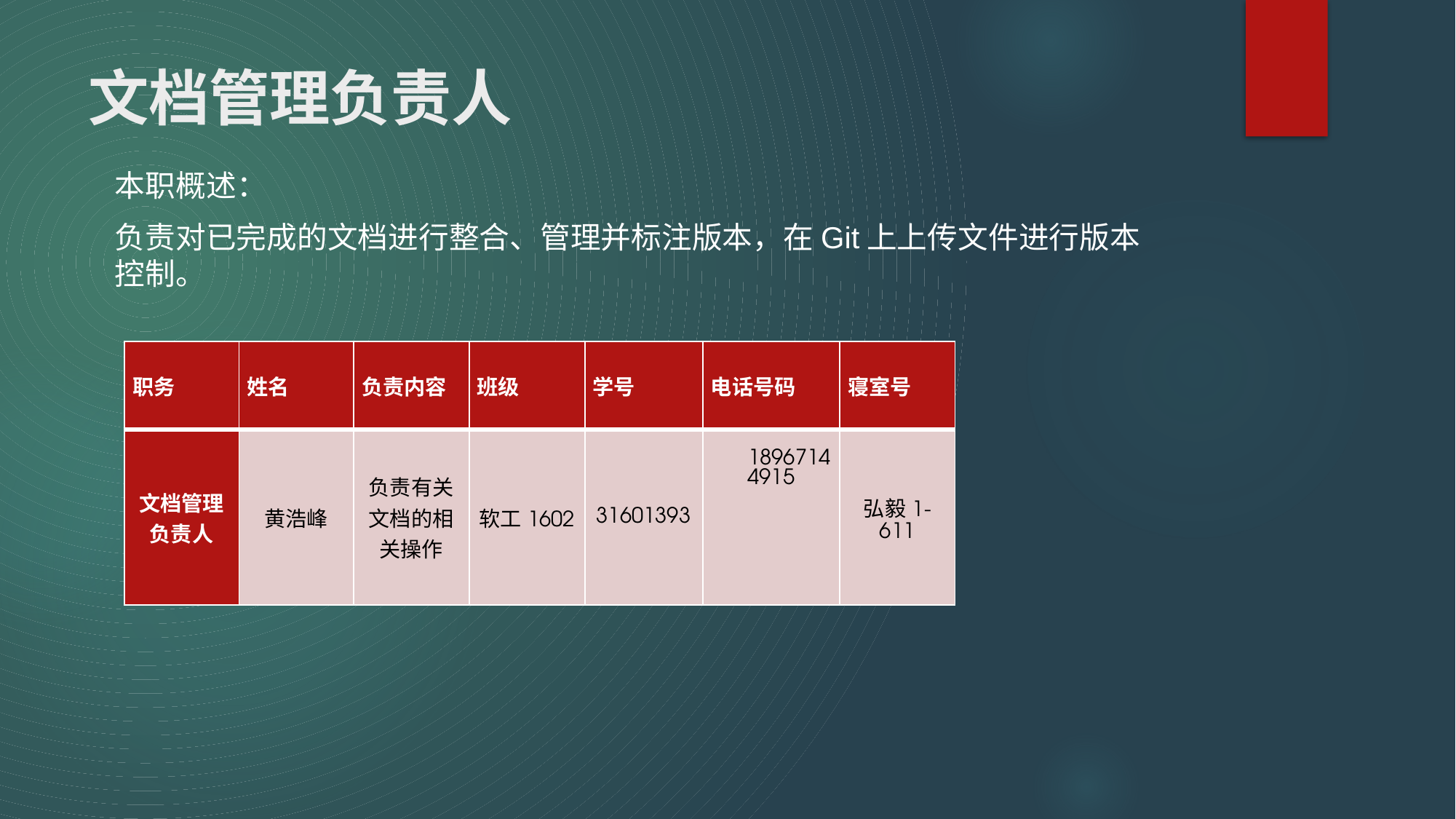

# 文档管理负责人
本职概述：
负责对已完成的文档进行整合、管理并标注版本，在Git上上传文件进行版本控制。
| 职务 | 姓名 | 负责内容 | 班级 | 学号 | 电话号码 | 寝室号 |
| --- | --- | --- | --- | --- | --- | --- |
| 文档管理负责人 | 黄浩峰 | 负责有关文档的相关操作 | 软工1602 | 31601393 | 18967144915 | 弘毅1-611 |